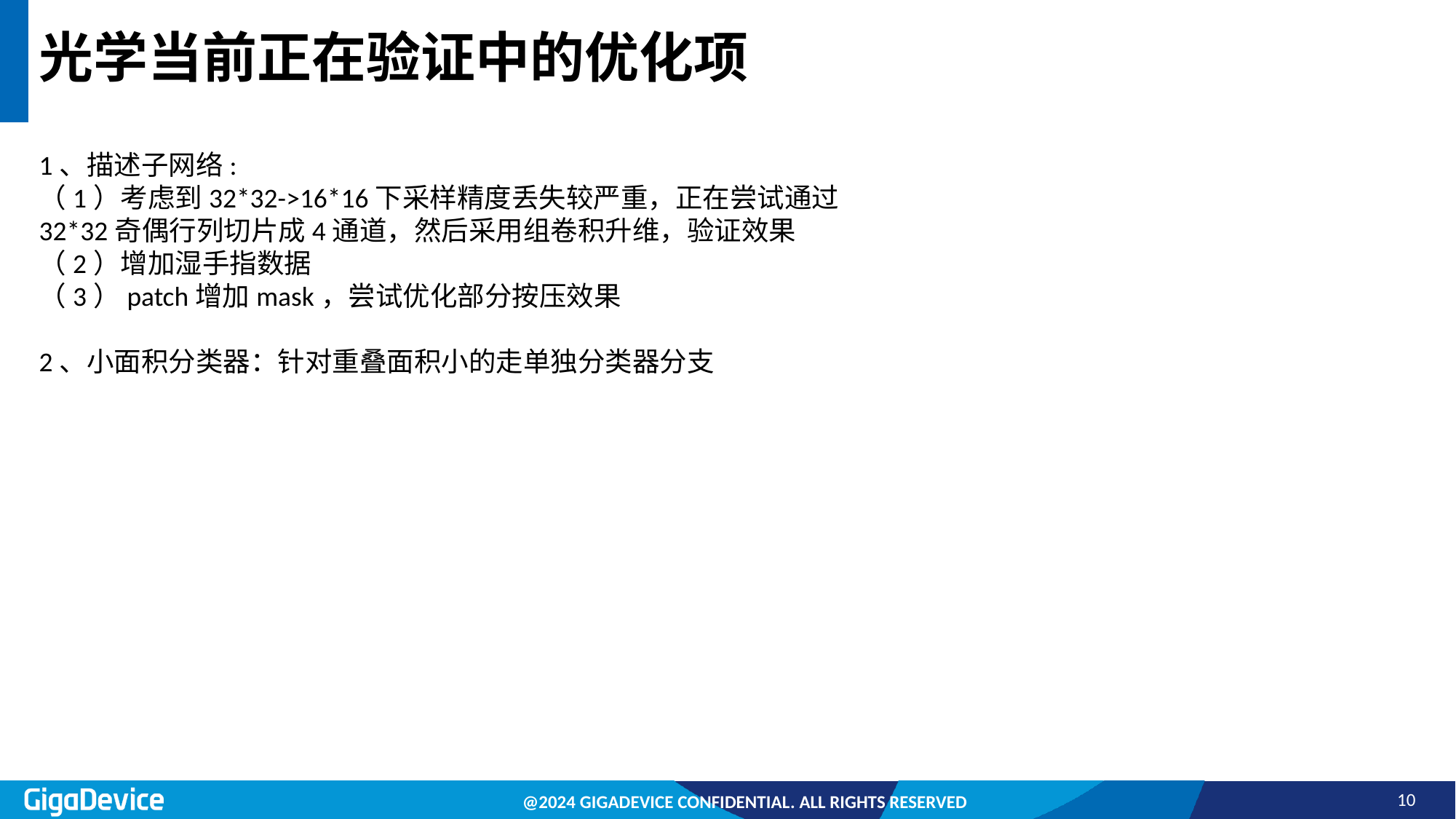

# 光学当前正在验证中的优化项
1、描述子网络:
（1）考虑到32*32->16*16下采样精度丢失较严重，正在尝试通过32*32奇偶行列切片成4通道，然后采用组卷积升维，验证效果
（2）增加湿手指数据
（3）patch增加mask，尝试优化部分按压效果

2、小面积分类器：针对重叠面积小的走单独分类器分支

10